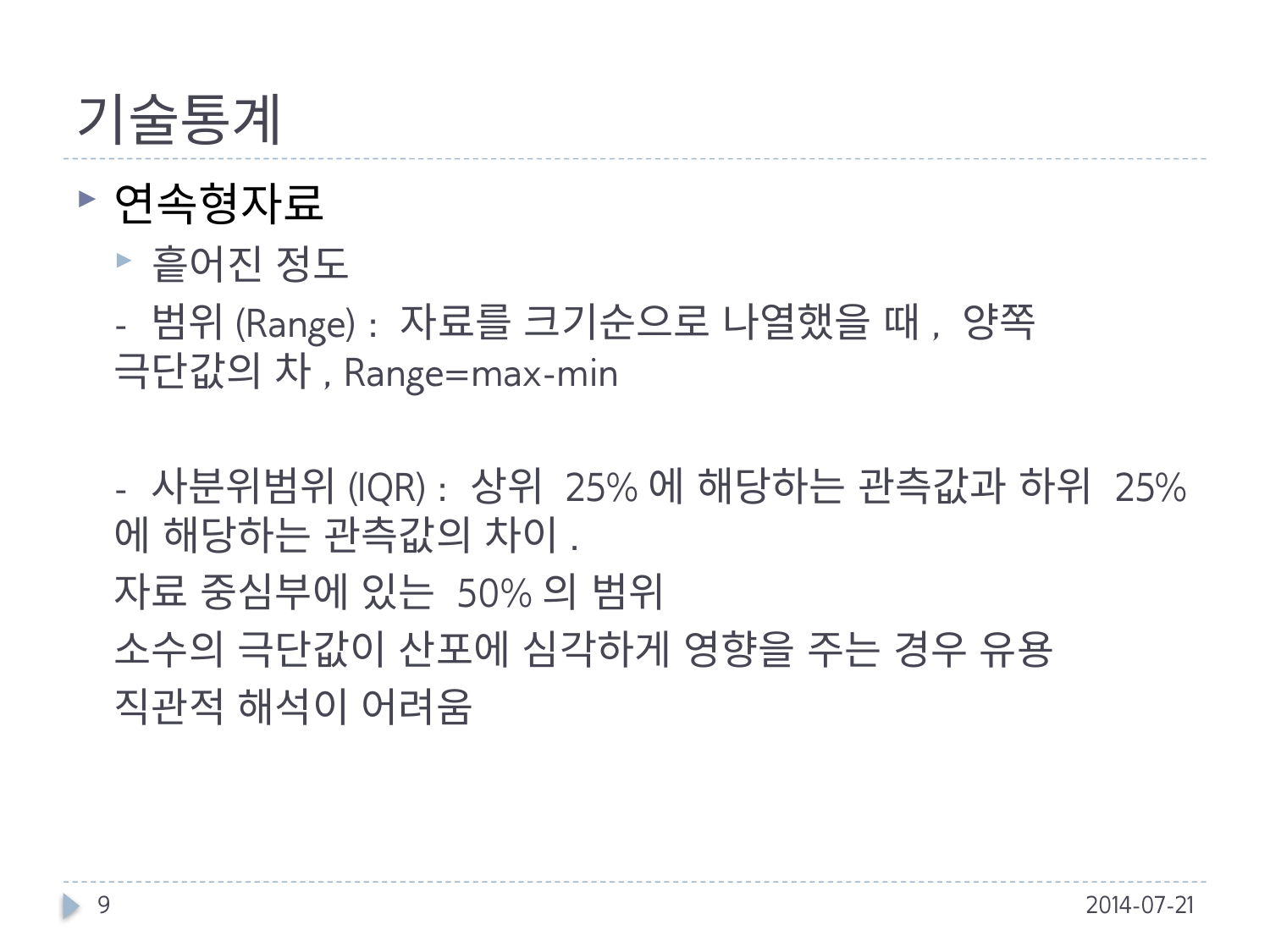

# 기술통계
연속형자료
흩어진 정도
- 범위(Range) : 자료를 크기순으로 나열했을 때, 양쪽 극단값의 차, Range=max-min

- 사분위범위(IQR) : 상위 25%에 해당하는 관측값과 하위 25%에 해당하는 관측값의 차이.
자료 중심부에 있는 50%의 범위
소수의 극단값이 산포에 심각하게 영향을 주는 경우 유용
직관적 해석이 어려움

9
2014-07-21